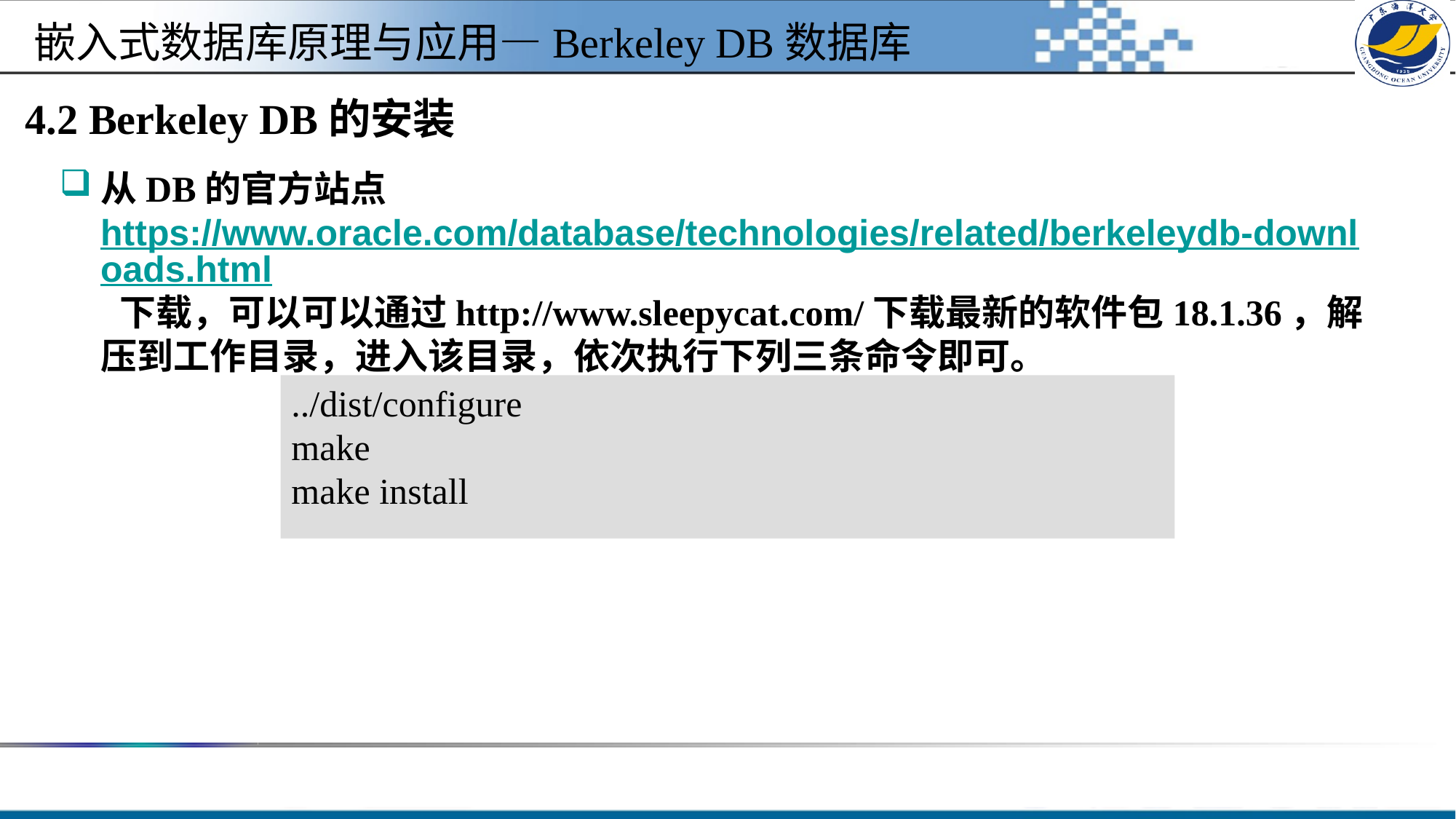

嵌入式数据库原理与应用—Berkeley DB数据库
# 4.2 Berkeley DB的安装
从DB的官方站点https://www.oracle.com/database/technologies/related/berkeleydb-downloads.html 下载，可以可以通过http://www.sleepycat.com/下载最新的软件包18.1.36，解压到工作目录，进入该目录，依次执行下列三条命令即可。
../dist/configure
make
make install